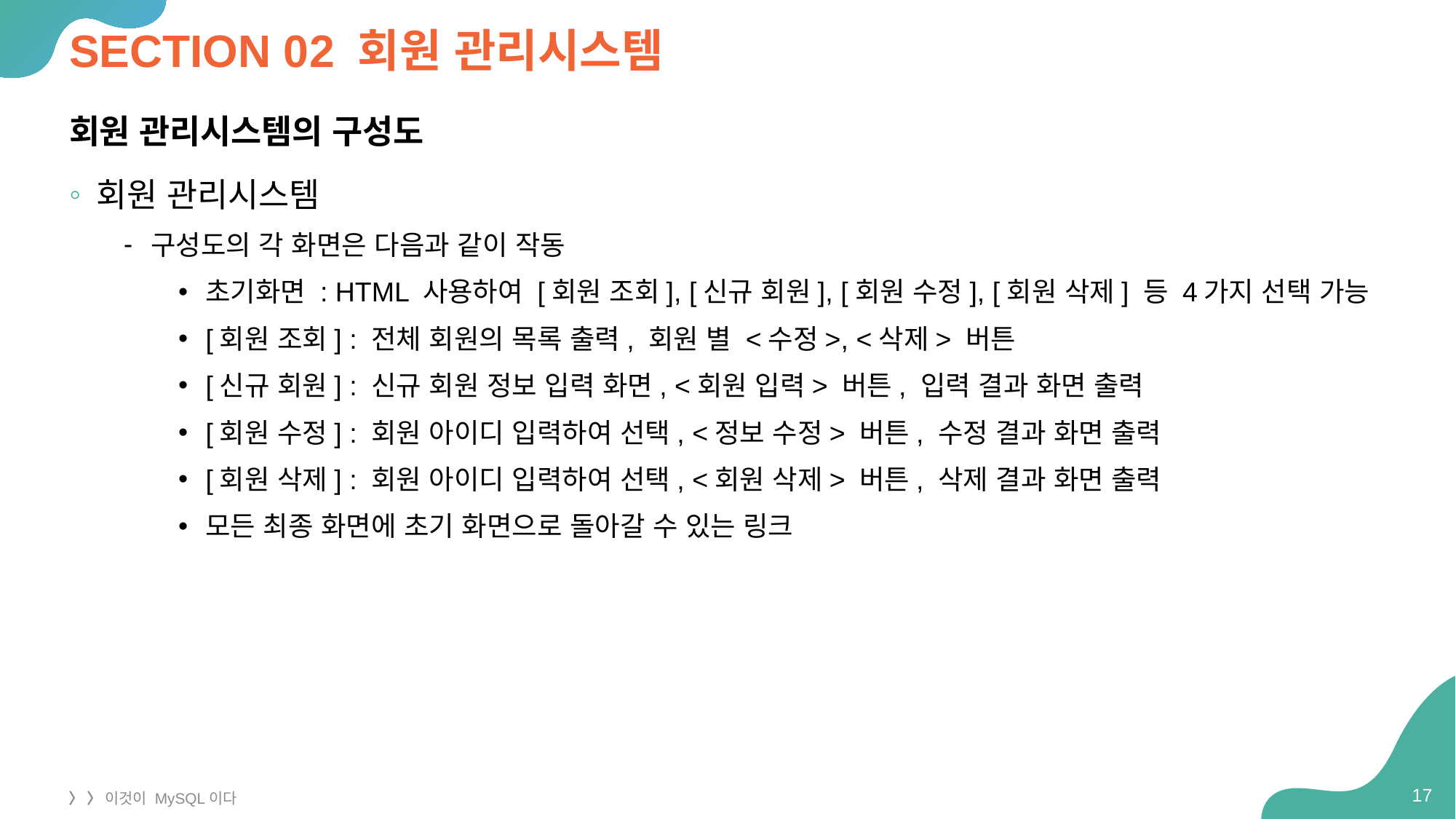

# SECTION 02 회원 관리시스템
회원 관리시스템의 구성도
회원 관리시스템
구성도의 각 화면은 다음과 같이 작동
초기화면 : HTML 사용하여 [회원 조회], [신규 회원], [회원 수정], [회원 삭제] 등 4가지 선택 가능
[회원 조회] : 전체 회원의 목록 출력, 회원 별 <수정>, <삭제> 버튼
[신규 회원] : 신규 회원 정보 입력 화면, <회원 입력> 버튼, 입력 결과 화면 출력
[회원 수정] : 회원 아이디 입력하여 선택, <정보 수정> 버튼, 수정 결과 화면 출력
[회원 삭제] : 회원 아이디 입력하여 선택, <회원 삭제> 버튼, 삭제 결과 화면 출력
모든 최종 화면에 초기 화면으로 돌아갈 수 있는 링크

17
〉 〉 이것이 MySQL이다